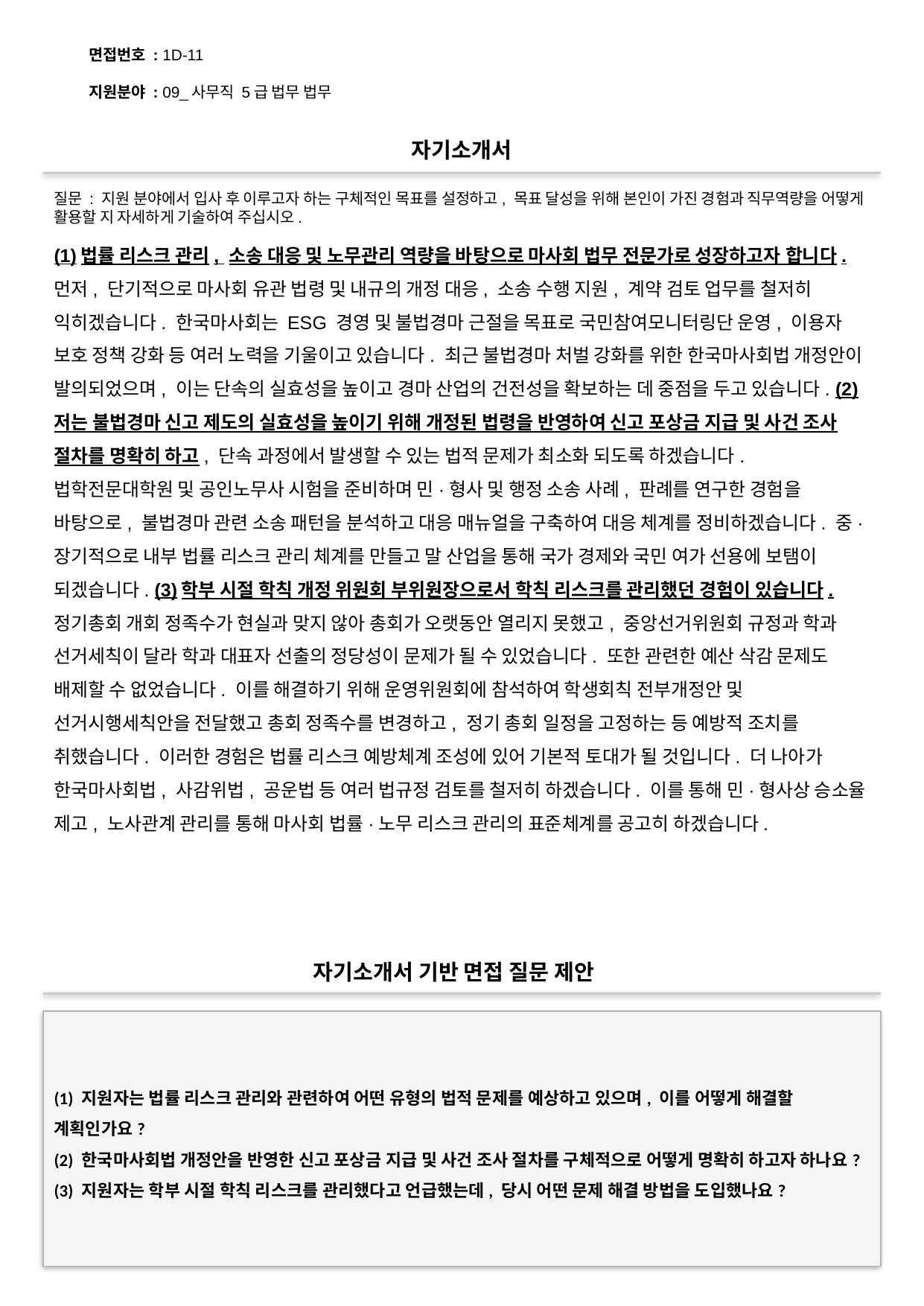

면접번호 : 1D-11

지원분야 : 09_사무직 5급 법무 법무
#

자기소개서

질문 : 지원 분야에서 입사 후 이루고자 하는 구체적인 목표를 설정하고, 목표 달성을 위해 본인이 가진 경험과 직무역량을 어떻게 활용할 지 자세하게 기술하여 주십시오.

(1)법률 리스크 관리, 소송 대응 및 노무관리 역량을 바탕으로 마사회 법무 전문가로 성장하고자 합니다. 먼저, 단기적으로 마사회 유관 법령 및 내규의 개정 대응, 소송 수행 지원, 계약 검토 업무를 철저히 익히겠습니다. 한국마사회는 ESG 경영 및 불법경마 근절을 목표로 국민참여모니터링단 운영, 이용자 보호 정책 강화 등 여러 노력을 기울이고 있습니다. 최근 불법경마 처벌 강화를 위한 한국마사회법 개정안이 발의되었으며, 이는 단속의 실효성을 높이고 경마 산업의 건전성을 확보하는 데 중점을 두고 있습니다. (2)저는 불법경마 신고 제도의 실효성을 높이기 위해 개정된 법령을 반영하여 신고 포상금 지급 및 사건 조사 절차를 명확히 하고, 단속 과정에서 발생할 수 있는 법적 문제가 최소화 되도록 하겠습니다. 법학전문대학원 및 공인노무사 시험을 준비하며 민·형사 및 행정 소송 사례, 판례를 연구한 경험을 바탕으로, 불법경마 관련 소송 패턴을 분석하고 대응 매뉴얼을 구축하여 대응 체계를 정비하겠습니다. 중·장기적으로 내부 법률 리스크 관리 체계를 만들고 말 산업을 통해 국가 경제와 국민 여가 선용에 보탬이 되겠습니다. (3)학부 시절 학칙 개정 위원회 부위원장으로서 학칙 리스크를 관리했던 경험이 있습니다. 정기총회 개회 정족수가 현실과 맞지 않아 총회가 오랫동안 열리지 못했고, 중앙선거위원회 규정과 학과 선거세칙이 달라 학과 대표자 선출의 정당성이 문제가 될 수 있었습니다. 또한 관련한 예산 삭감 문제도 배제할 수 없었습니다. 이를 해결하기 위해 운영위원회에 참석하여 학생회칙 전부개정안 및 선거시행세칙안을 전달했고 총회 정족수를 변경하고, 정기 총회 일정을 고정하는 등 예방적 조치를 취했습니다. 이러한 경험은 법률 리스크 예방체계 조성에 있어 기본적 토대가 될 것입니다. 더 나아가 한국마사회법, 사감위법, 공운법 등 여러 법규정 검토를 철저히 하겠습니다. 이를 통해 민·형사상 승소율 제고, 노사관계 관리를 통해 마사회 법률·노무 리스크 관리의 표준체계를 공고히 하겠습니다.

자기소개서 기반 면접 질문 제안

(1) 지원자는 법률 리스크 관리와 관련하여 어떤 유형의 법적 문제를 예상하고 있으며, 이를 어떻게 해결할 계획인가요?
(2) 한국마사회법 개정안을 반영한 신고 포상금 지급 및 사건 조사 절차를 구체적으로 어떻게 명확히 하고자 하나요?
(3) 지원자는 학부 시절 학칙 리스크를 관리했다고 언급했는데, 당시 어떤 문제 해결 방법을 도입했나요?